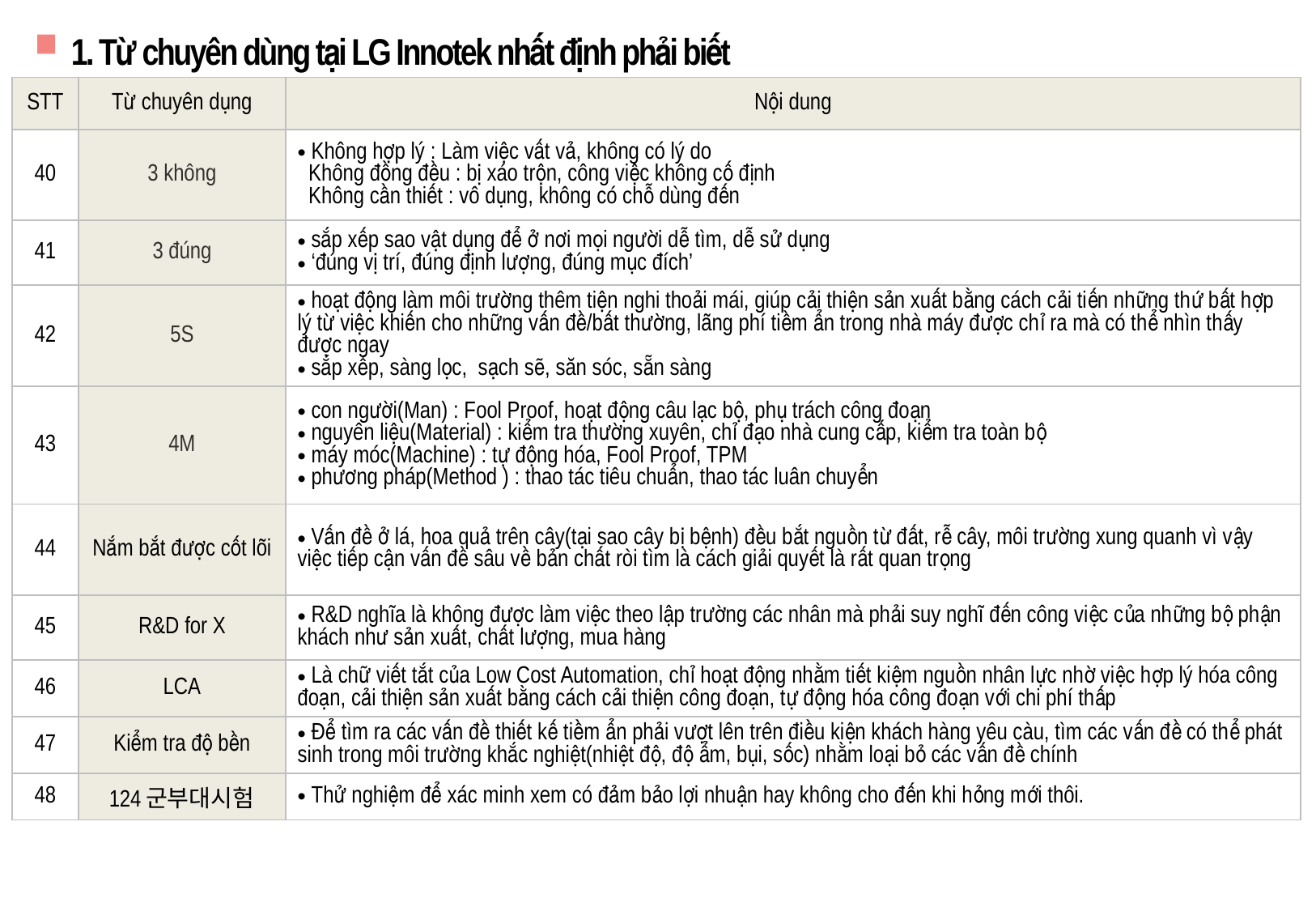

1. Từ chuyên dùng tại LG Innotek nhất định phải biết
| STT | Từ chuyên dụng | Nội dung |
| --- | --- | --- |
| 40 | 3 không | Không hợp lý : Làm việc vất vả, không có lý do Không đồng đều : bị xáo trộn, công việc không cố định Không cần thiết : vô dụng, không có chỗ dùng đến |
| 41 | 3 đúng | sắp xếp sao vật dụng để ở nơi mọi người dễ tìm, dễ sử dụng ‘đúng vị trí, đúng định lượng, đúng mục đích’ |
| 42 | 5S | hoạt động làm môi trường thêm tiện nghi thoải mái, giúp cải thiện sản xuất bằng cách cải tiến những thứ bất hợp lý từ việc khiến cho những vấn đề/bất thường, lãng phí tiềm ẩn trong nhà máy được chỉ ra mà có thể nhìn thấy được ngay sắp xếp, sàng lọc, sạch sẽ, săn sóc, sẵn sàng |
| 43 | 4M | con người(Man) : Fool Proof, hoạt động câu lạc bộ, phụ trách công đoạn nguyên liệu(Material) : kiểm tra thường xuyên, chỉ đạo nhà cung cấp, kiểm tra toàn bộ máy móc(Machine) : tự động hóa, Fool Proof, TPM phương pháp(Method ) : thao tác tiêu chuẩn, thao tác luân chuyển |
| 44 | Nắm bắt được cốt lõi | Vấn đề ở lá, hoa quả trên cây(tại sao cây bị bệnh) đều bắt nguồn từ đất, rễ cây, môi trường xung quanh vì vậy việc tiếp cận vấn đề sâu về bản chất ròi tìm là cách giải quyết là rất quan trọng |
| 45 | R&D for X | R&D nghĩa là không được làm việc theo lập trường các nhân mà phải suy nghĩ đến công việc của những bộ phận khách như sản xuất, chất lượng, mua hàng |
| 46 | LCA | Là chữ viết tắt của Low Cost Automation, chỉ hoạt động nhằm tiết kiệm nguồn nhân lực nhờ việc hợp lý hóa công đoạn, cải thiện sản xuất bằng cách cải thiện công đoạn, tự động hóa công đoạn với chi phí thấp |
| 47 | Kiểm tra độ bền | Để tìm ra các vấn đề thiết kế tiềm ẩn phải vượt lên trên điều kiện khách hàng yêu càu, tìm các vấn đề có thể phát sinh trong môi trường khắc nghiệt(nhiệt độ, độ ẩm, bụi, sốc) nhằm loại bỏ các vấn đề chính |
| 48 | 124군부대시험 | Thử nghiệm để xác minh xem có đảm bảo lợi nhuận hay không cho đến khi hỏng mới thôi. |